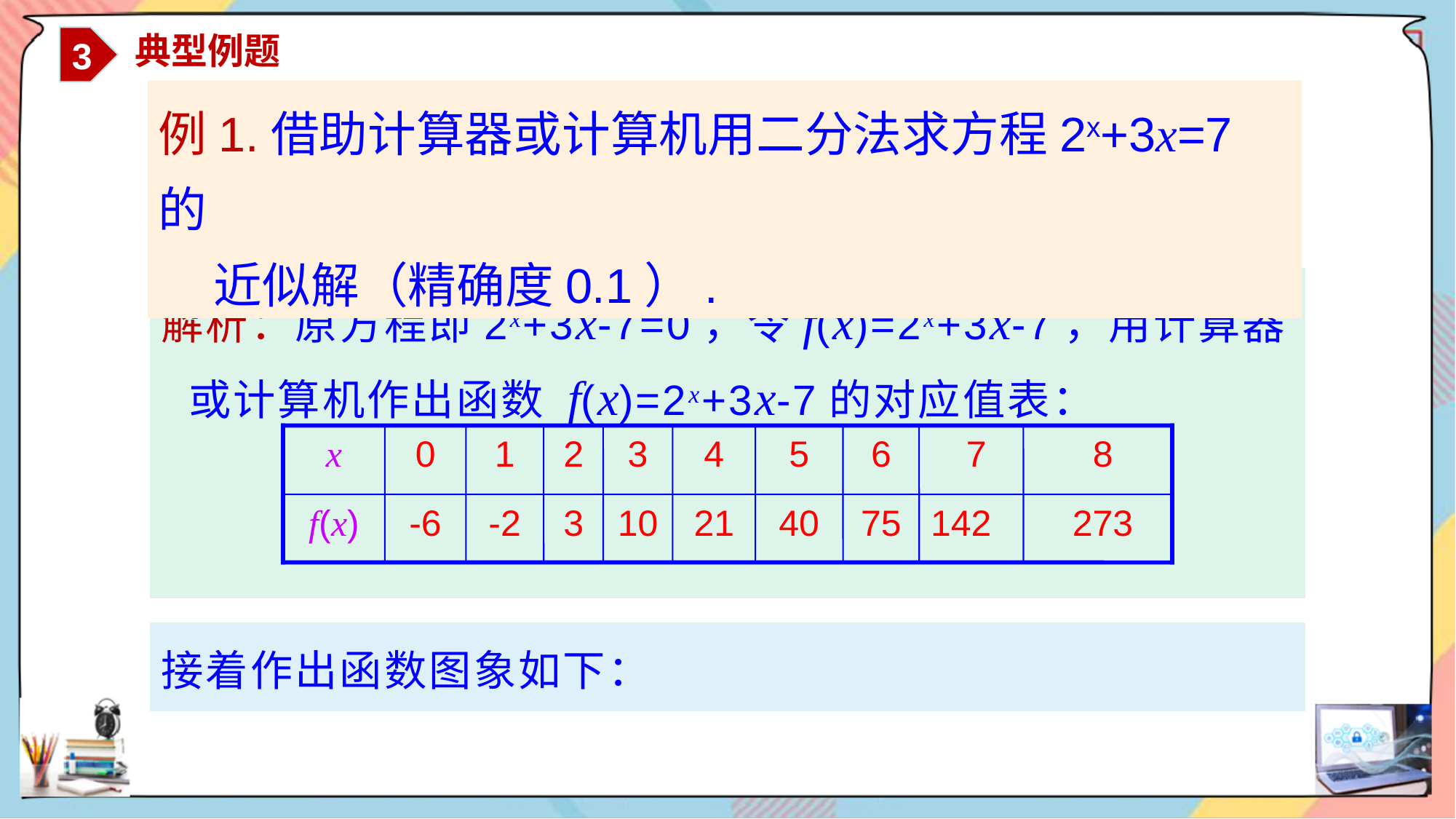

3
 典型例题
例1.借助计算器或计算机用二分法求方程2x+3x=7的
    近似解（精确度0.1）.
解析：原方程即2x+3x-7=0，令f(x)=2x+3x-7，用计算器或计算机作出函数 f(x)=2x+3x-7的对应值表：
x

0

1

2

3

4

5

6

 7

 8

f(x)

-6
-2
3
10
21
40
75
142
 273

接着作出函数图象如下：